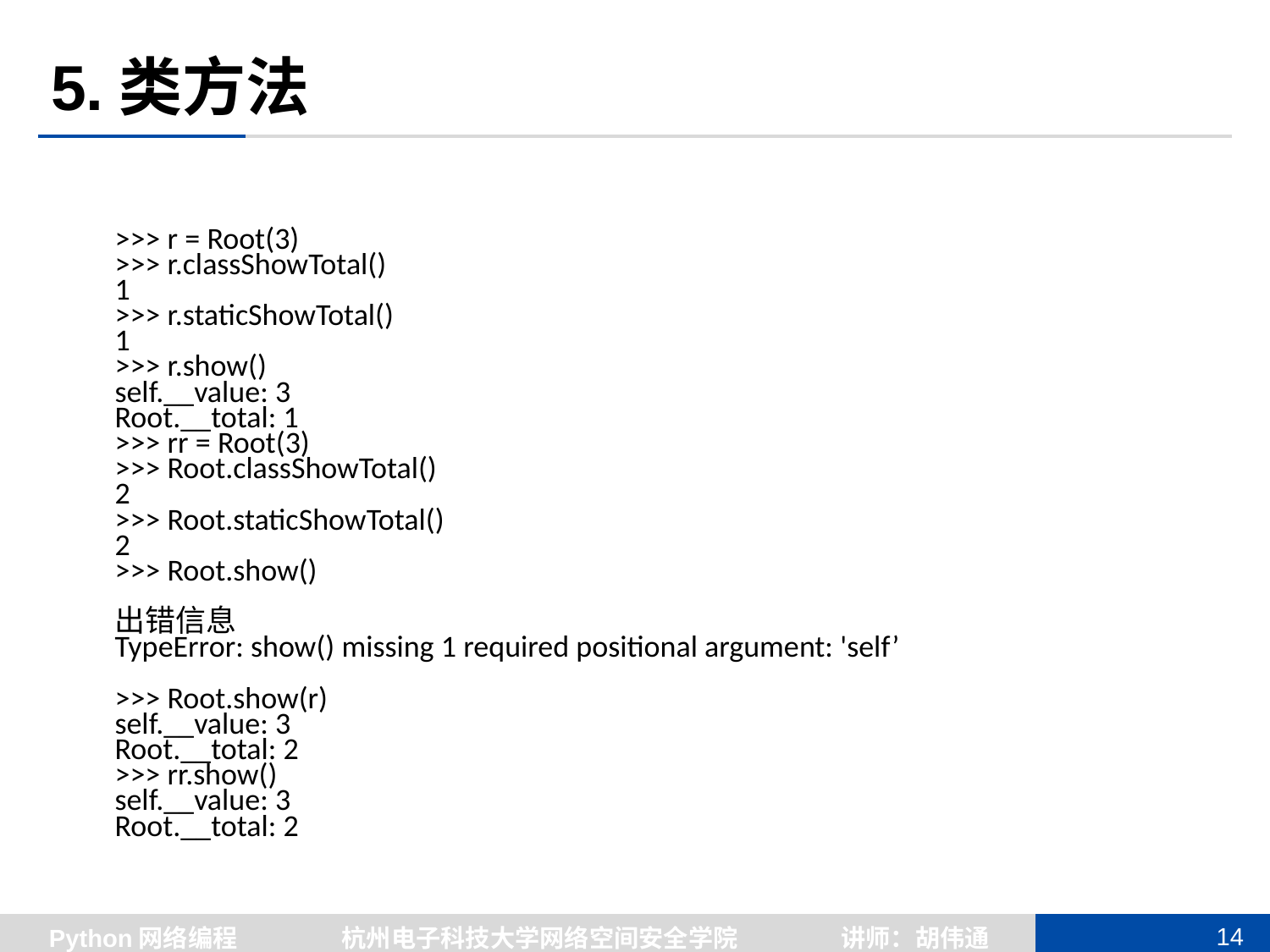

# 5.类方法
>>> r = Root(3)
>>> r.classShowTotal()
1
>>> r.staticShowTotal()
1
>>> r.show()
self.__value: 3
Root.__total: 1
>>> rr = Root(3)
>>> Root.classShowTotal()
2
>>> Root.staticShowTotal()
2
>>> Root.show()

出错信息
TypeError: show() missing 1 required positional argument: 'self’

>>> Root.show(r)
self.__value: 3
Root.__total: 2
>>> rr.show()
self.__value: 3
Root.__total: 2